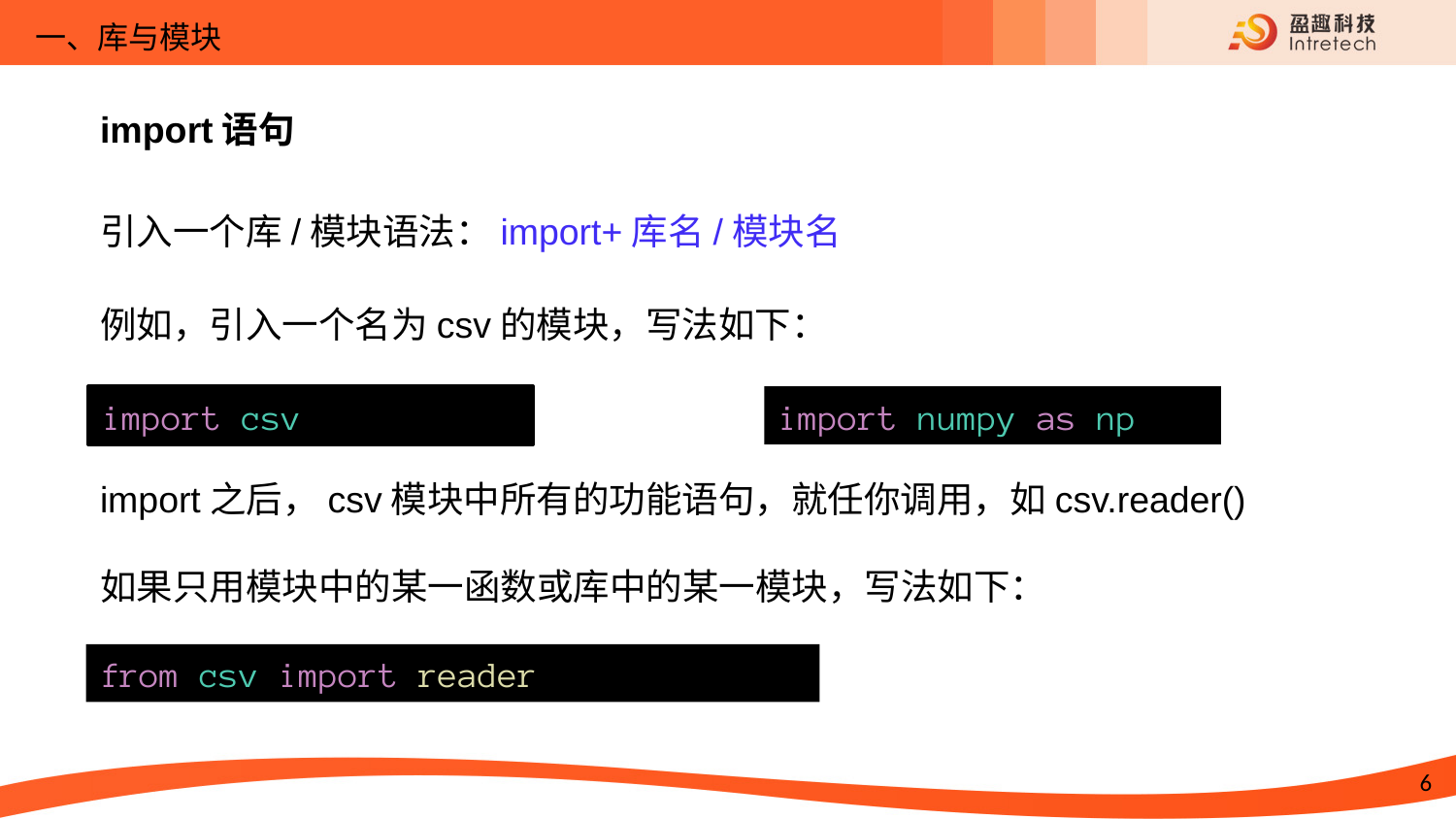

一、库与模块
import语句
引入一个库/模块语法：import+库名/模块名
例如，引入一个名为csv的模块，写法如下：

import之后，csv模块中所有的功能语句，就任你调用，如csv.reader()

如果只用模块中的某一函数或库中的某一模块，写法如下：

import csv
import numpy as np
from csv import reader